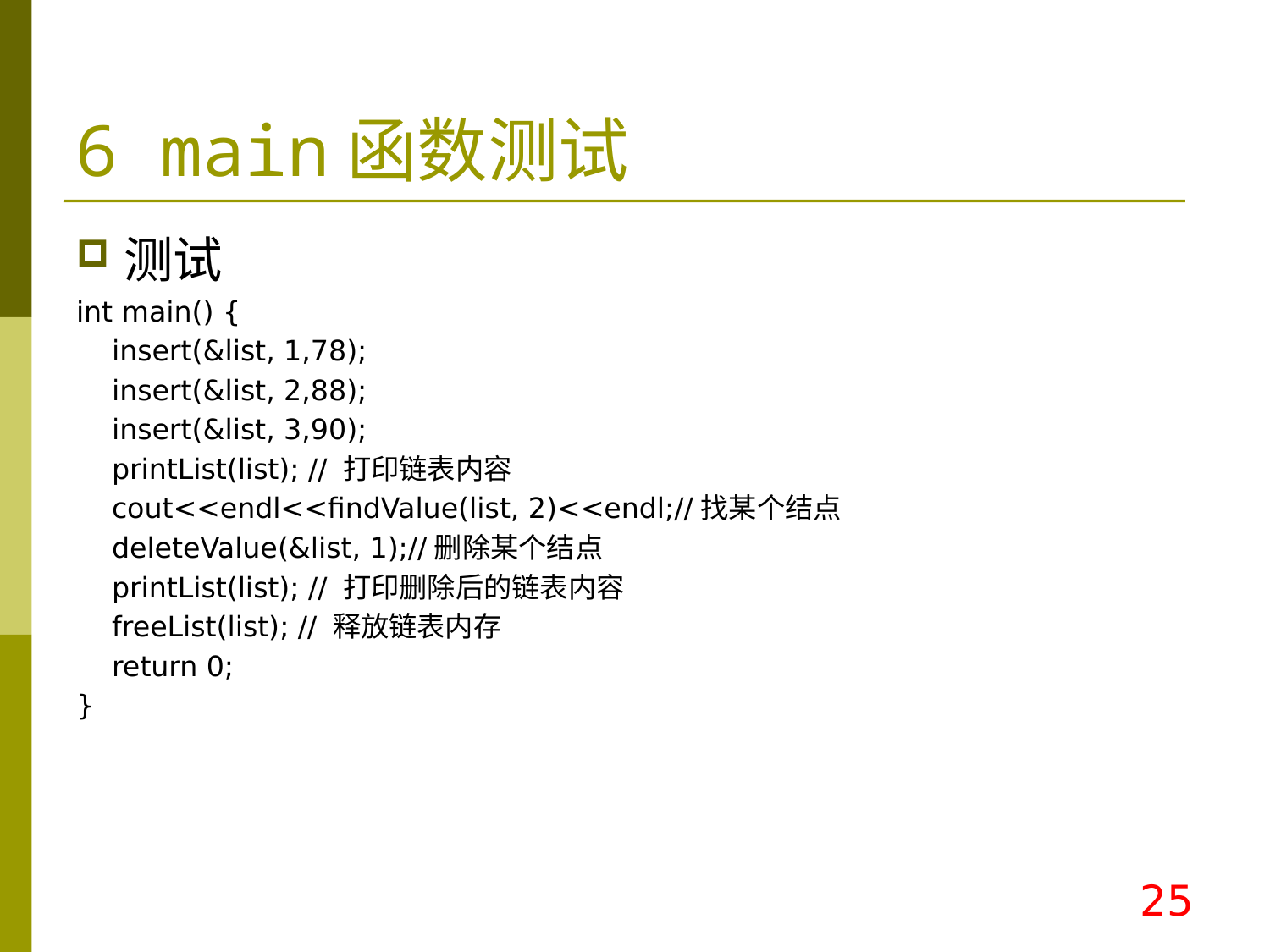

6 main函数测试
测试
int main() {
    insert(&list, 1,78);
    insert(&list, 2,88);
    insert(&list, 3,90);
    printList(list); // 打印链表内容
    cout<<endl<<findValue(list, 2)<<endl;//找某个结点
    deleteValue(&list, 1);//删除某个结点
    printList(list); // 打印删除后的链表内容
    freeList(list); // 释放链表内存
    return 0;
}
25